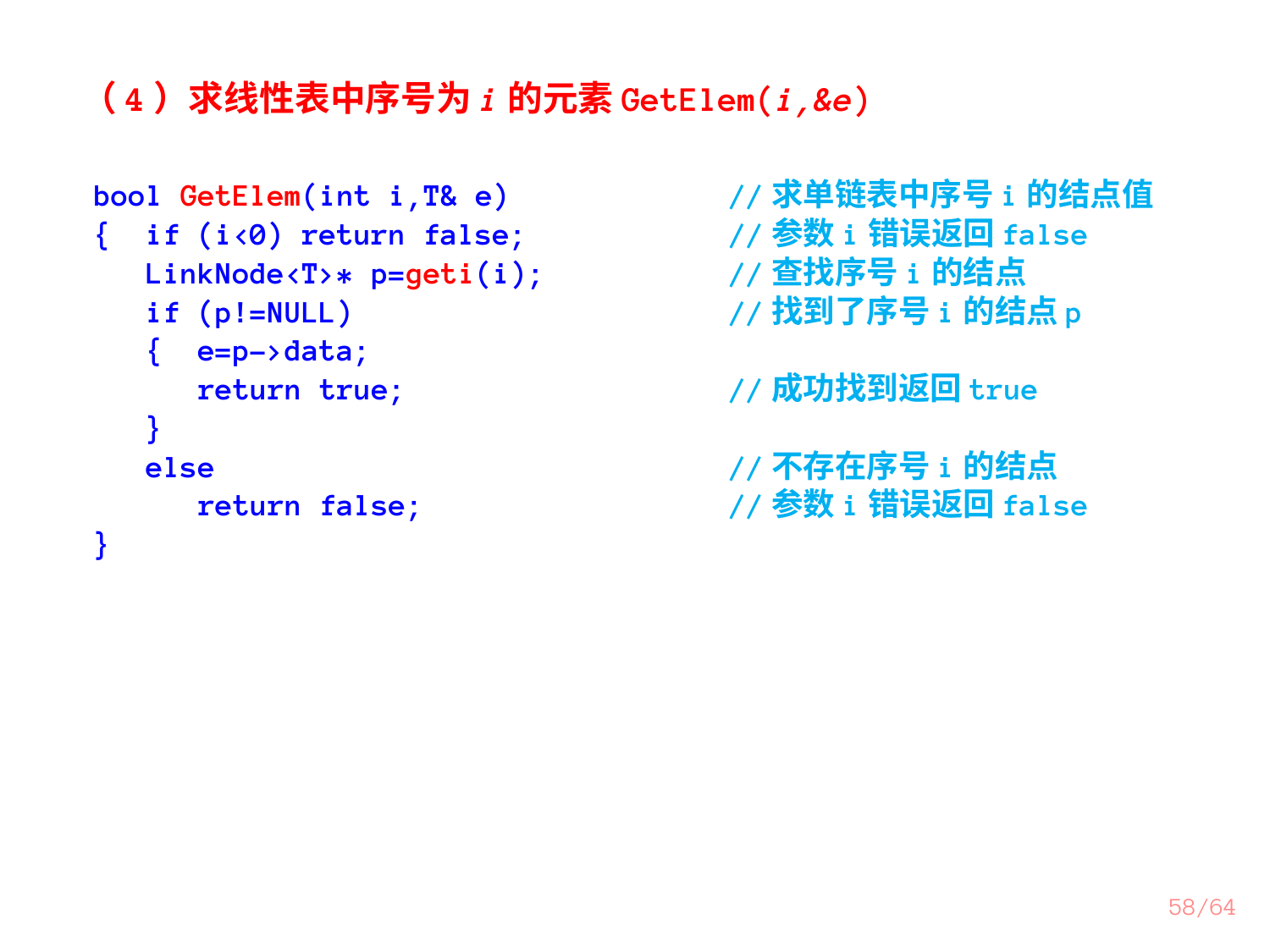

（4）求线性表中序号为i的元素GetElem(i,&e)
bool GetElem(int i,T& e)		//求单链表中序号i的结点值
{  if (i<0) return false;		//参数i错误返回false
   LinkNode<T>* p=geti(i);		//查找序号i的结点
   if (p!=NULL)			//找到了序号i的结点p
   {  e=p->data;
      return true;			//成功找到返回true
   }
   else					//不存在序号i的结点
      return false;			//参数i错误返回false
}
58/64